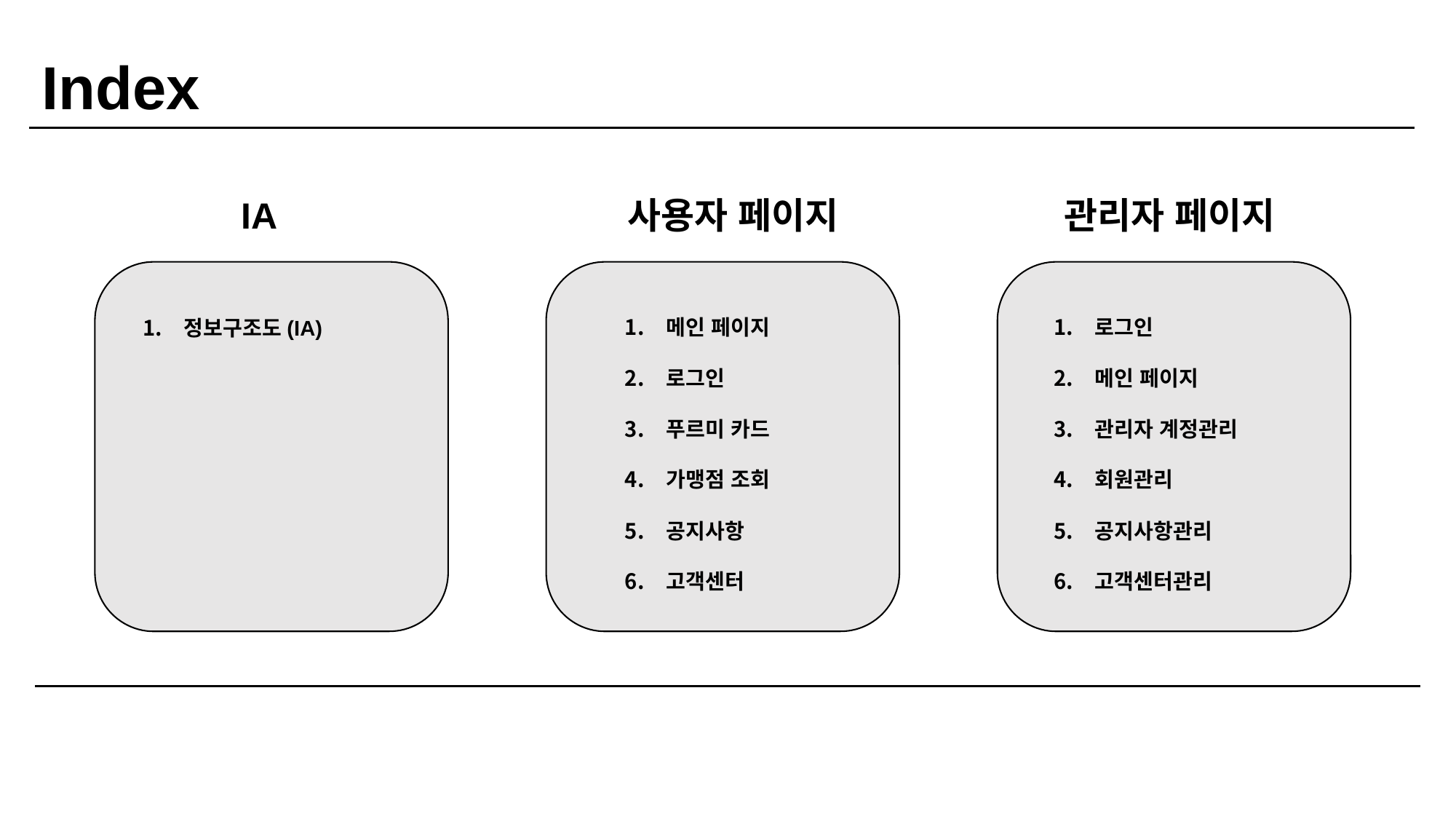

Index
관리자 페이지
IA
사용자 페이지

로그인
메인 페이지
관리자 계정관리
회원관리
공지사항관리
고객센터관리
메인 페이지
로그인
푸르미 카드
가맹점 조회
공지사항
고객센터

정보구조도(IA)